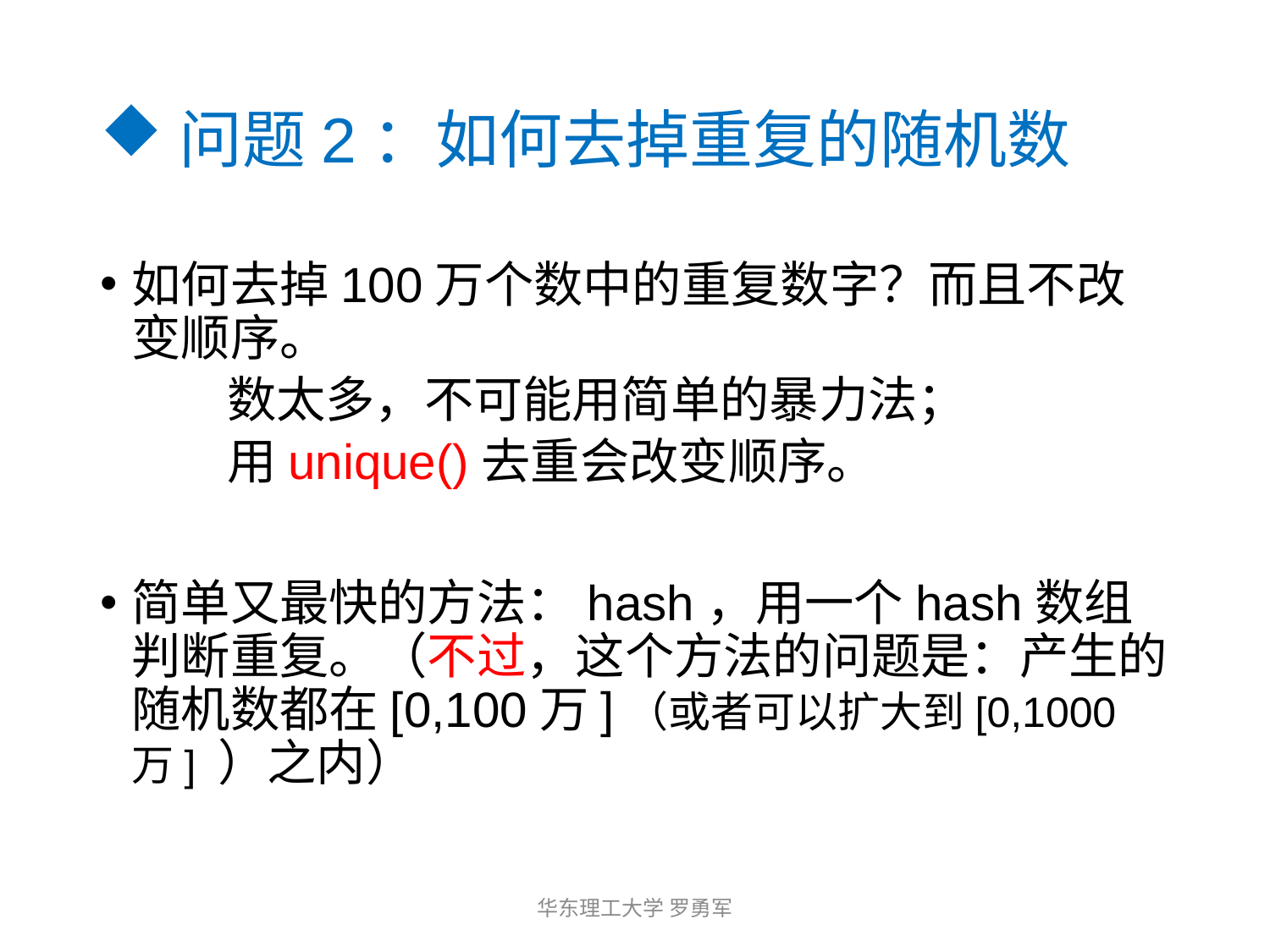

# 问题2：如何去掉重复的随机数
如何去掉100万个数中的重复数字？而且不改变顺序。
数太多，不可能用简单的暴力法；
用unique()去重会改变顺序。

简单又最快的方法：hash，用一个hash数组判断重复。（不过，这个方法的问题是：产生的随机数都在[0,100万]（或者可以扩大到[0,1000万] ）之内）
华东理工大学 罗勇军